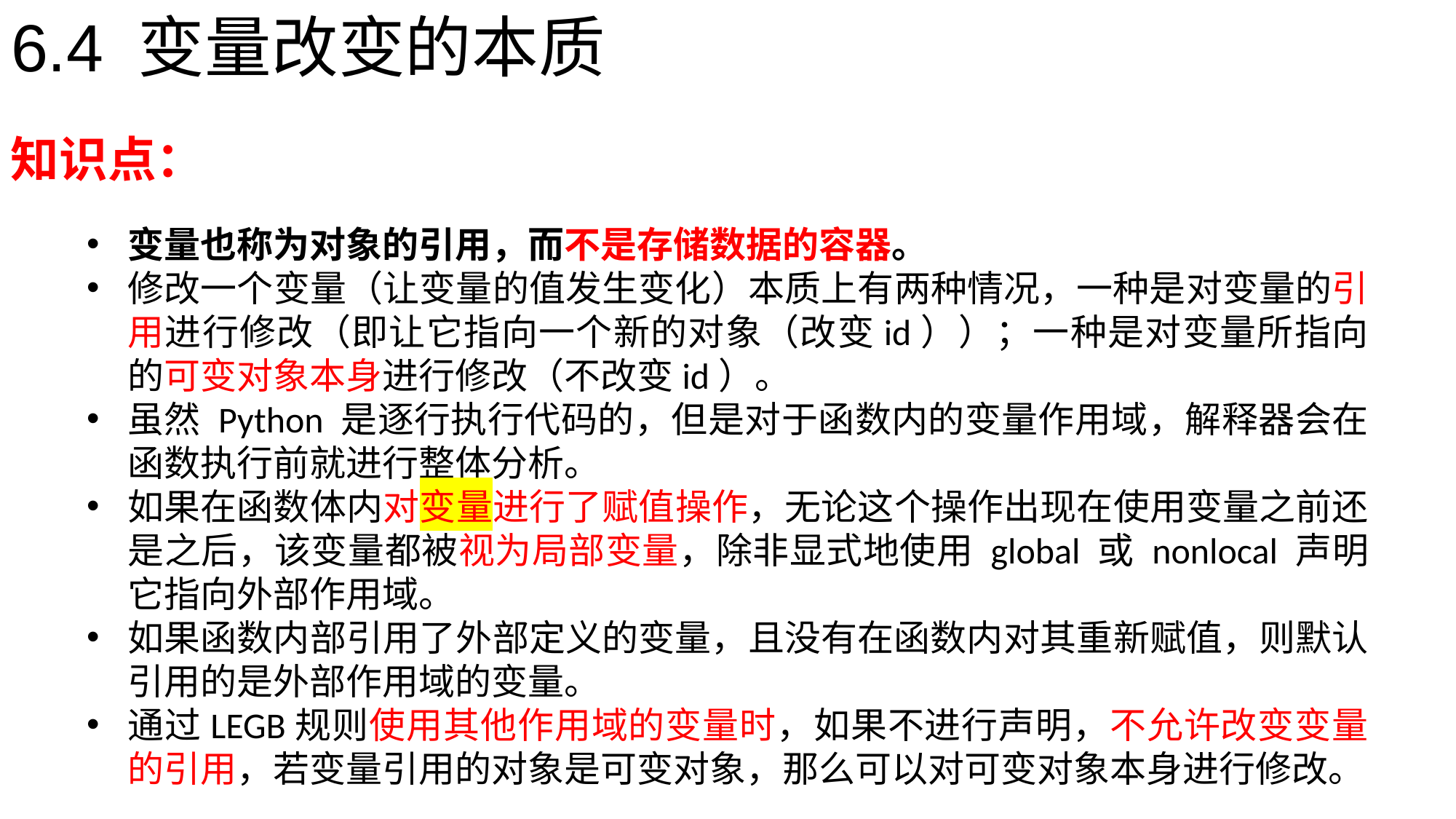

# 6.4 变量改变的本质
知识点：
变量也称为对象的引用，而不是存储数据的容器。
修改一个变量（让变量的值发生变化）本质上有两种情况，一种是对变量的引用进行修改（即让它指向一个新的对象（改变id））；一种是对变量所指向的可变对象本身进行修改（不改变id）。
虽然 Python 是逐行执行代码的，但是对于函数内的变量作用域，解释器会在函数执行前就进行整体分析。
如果在函数体内对变量进行了赋值操作，无论这个操作出现在使用变量之前还是之后，该变量都被视为局部变量，除非显式地使用 global 或 nonlocal 声明它指向外部作用域。
如果函数内部引用了外部定义的变量，且没有在函数内对其重新赋值，则默认引用的是外部作用域的变量。
通过LEGB规则使用其他作用域的变量时，如果不进行声明，不允许改变变量的引用，若变量引用的对象是可变对象，那么可以对可变对象本身进行修改。